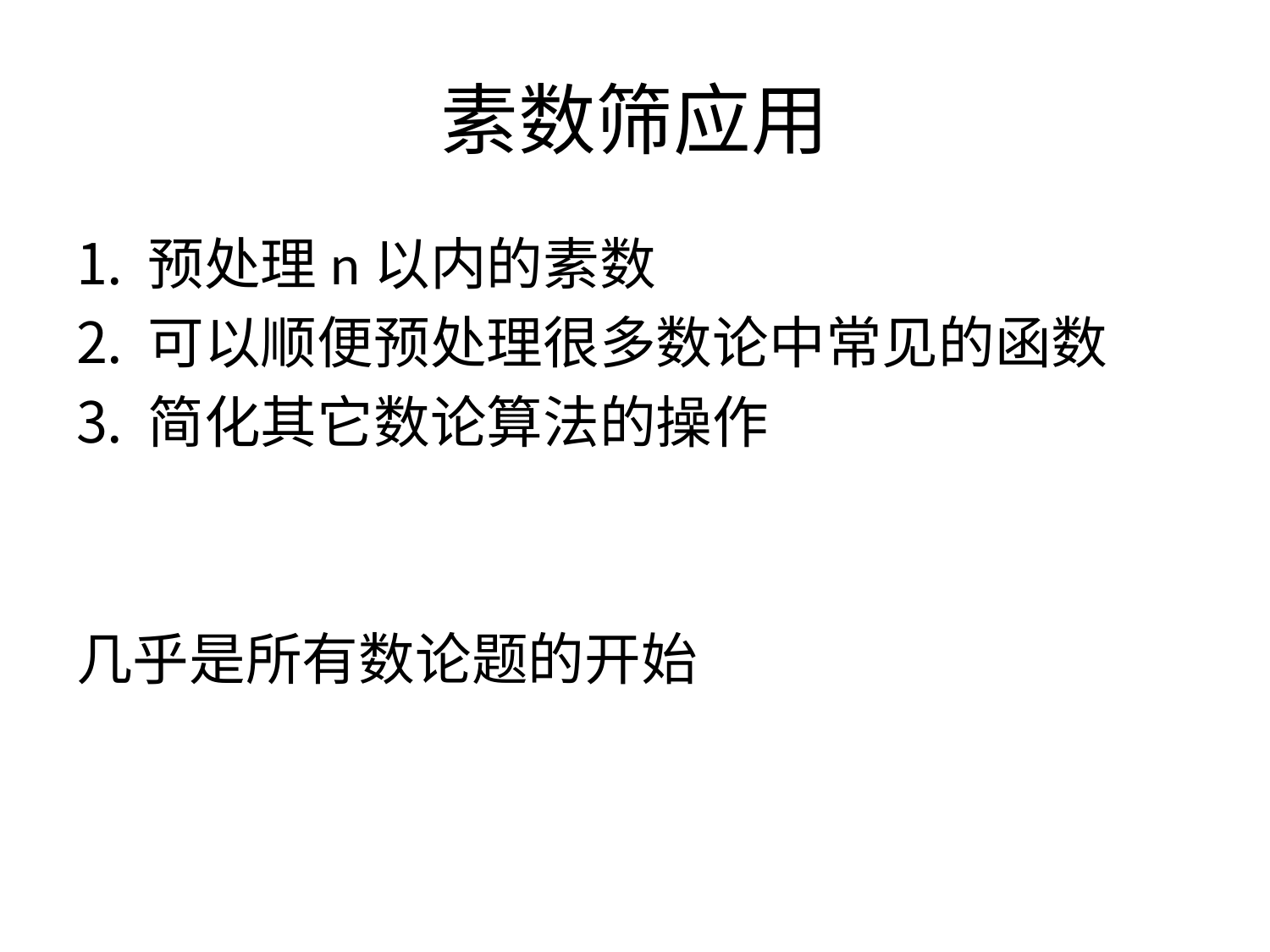

# 素数筛应用
预处理n以内的素数
可以顺便预处理很多数论中常见的函数
简化其它数论算法的操作

几乎是所有数论题的开始